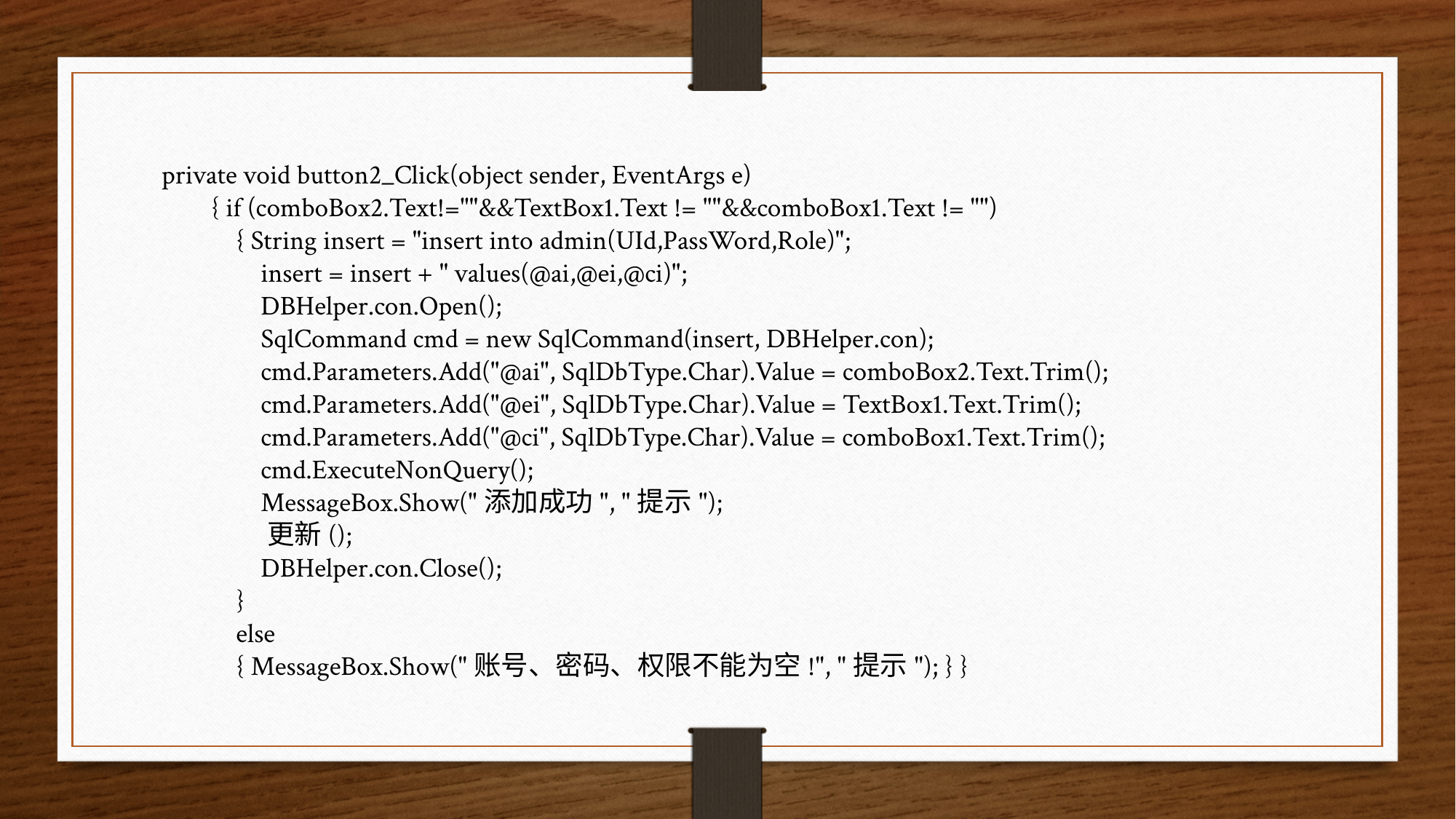

private void button2_Click(object sender, EventArgs e)
        { if (comboBox2.Text!=""&&TextBox1.Text != ""&&comboBox1.Text != "")
            { String insert = "insert into admin(UId,PassWord,Role)";
                insert = insert + " values(@ai,@ei,@ci)";
                DBHelper.con.Open();
                SqlCommand cmd = new SqlCommand(insert, DBHelper.con);
                cmd.Parameters.Add("@ai", SqlDbType.Char).Value = comboBox2.Text.Trim();
                cmd.Parameters.Add("@ei", SqlDbType.Char).Value = TextBox1.Text.Trim();
                cmd.Parameters.Add("@ci", SqlDbType.Char).Value = comboBox1.Text.Trim();
                cmd.ExecuteNonQuery();
                MessageBox.Show("添加成功", "提示");
                更新();
                DBHelper.con.Close();
            }
            else
            { MessageBox.Show("账号、密码、权限不能为空!", "提示"); } }